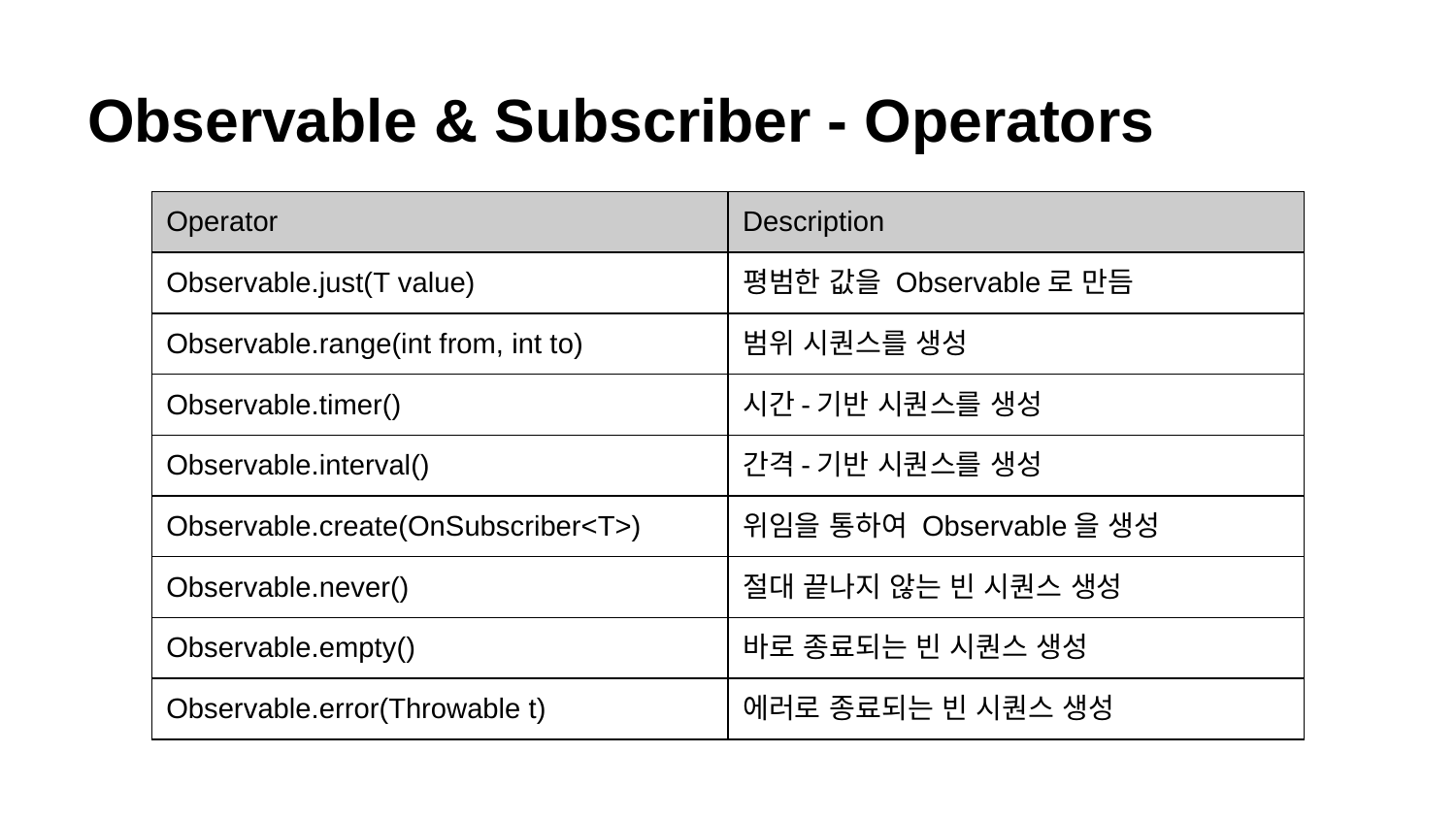

# Observable & Subscriber - Operators
| Operator | Description |
| --- | --- |
| Observable.just(T value) | 평범한 값을 Observable로 만듬 |
| Observable.range(int from, int to) | 범위 시퀀스를 생성 |
| Observable.timer() | 시간-기반 시퀀스를 생성 |
| Observable.interval() | 간격-기반 시퀀스를 생성 |
| Observable.create(OnSubscriber<T>) | 위임을 통하여 Observable을 생성 |
| Observable.never() | 절대 끝나지 않는 빈 시퀀스 생성 |
| Observable.empty() | 바로 종료되는 빈 시퀀스 생성 |
| Observable.error(Throwable t) | 에러로 종료되는 빈 시퀀스 생성 |